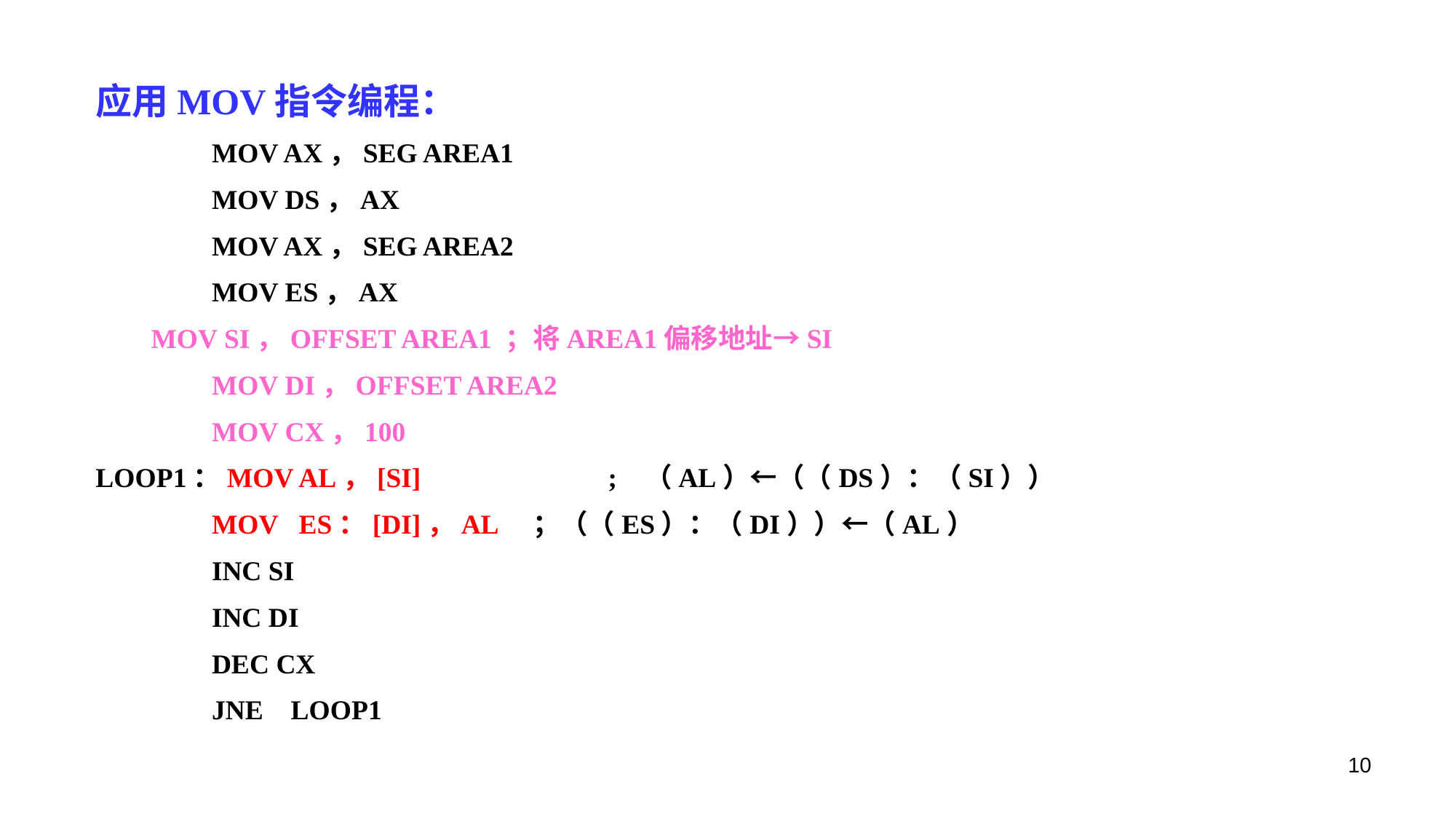

应用MOV指令编程：
 	 MOV AX，SEG AREA1
	 MOV DS，AX
  	 MOV AX，SEG AREA2
	 MOV ES，AX
        MOV SI，OFFSET AREA1 ；将AREA1偏移地址→SI
  	 MOV DI，OFFSET AREA2
  	 MOV CX，100
LOOP1：MOV AL，[SI] 	           ;   （AL）←（（DS）：（SI））
	 MOV   ES：[DI]，AL    ；（（ES）：（DI））←（AL）
	 INC SI
	 INC DI
	 DEC CX
	 JNE    LOOP1
10